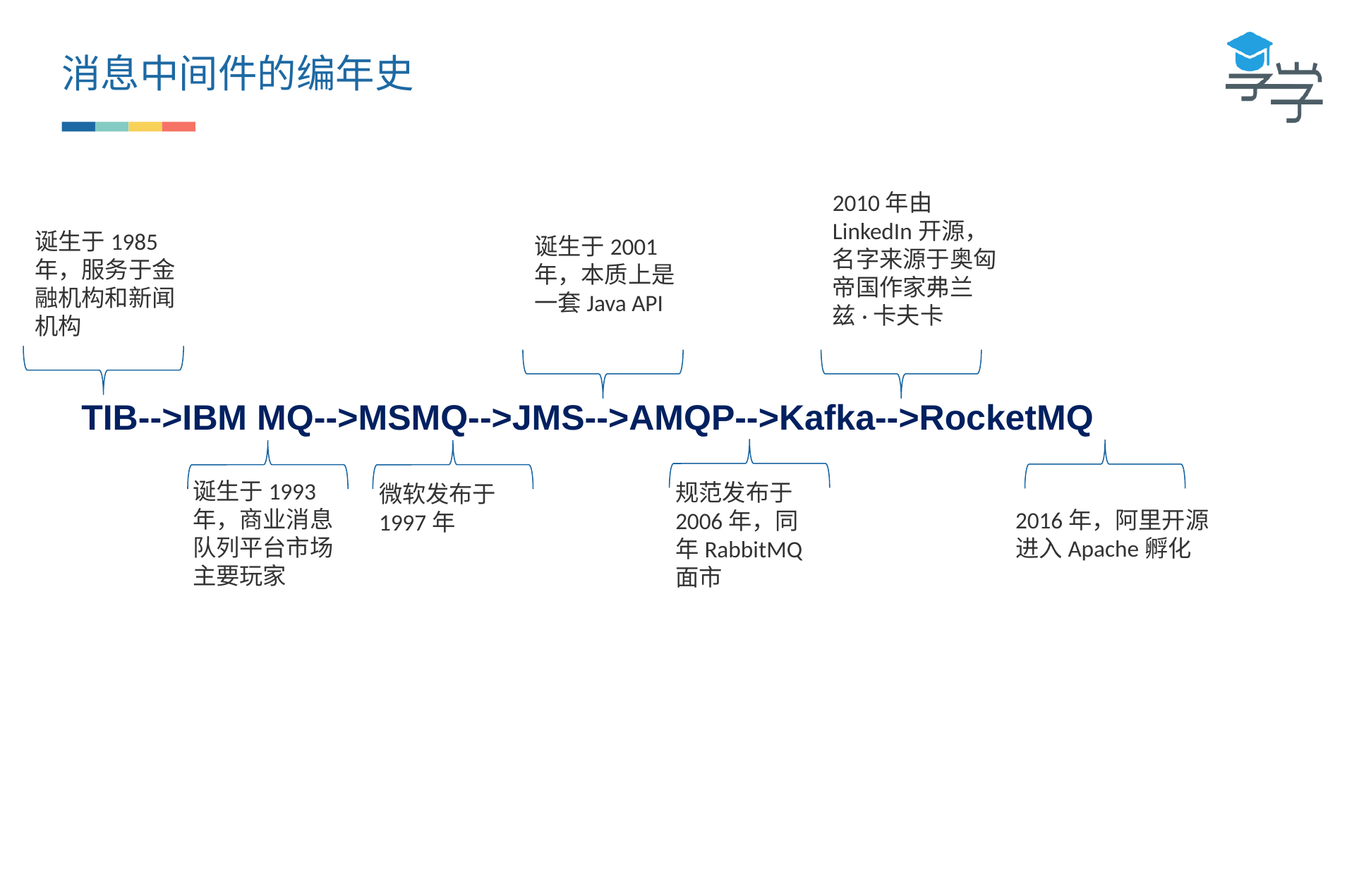

消息中间件的编年史

2010年由LinkedIn开源，名字来源于奥匈帝国作家弗兰兹·卡夫卡
诞生于1985年，服务于金融机构和新闻机构
诞生于2001年，本质上是一套Java API

TIB-->IBM MQ-->MSMQ-->JMS-->AMQP-->Kafka-->RocketMQ
诞生于1993年，商业消息队列平台市场主要玩家
规范发布于2006年，同年RabbitMQ面市
微软发布于1997年
2016年，阿里开源进入Apache孵化